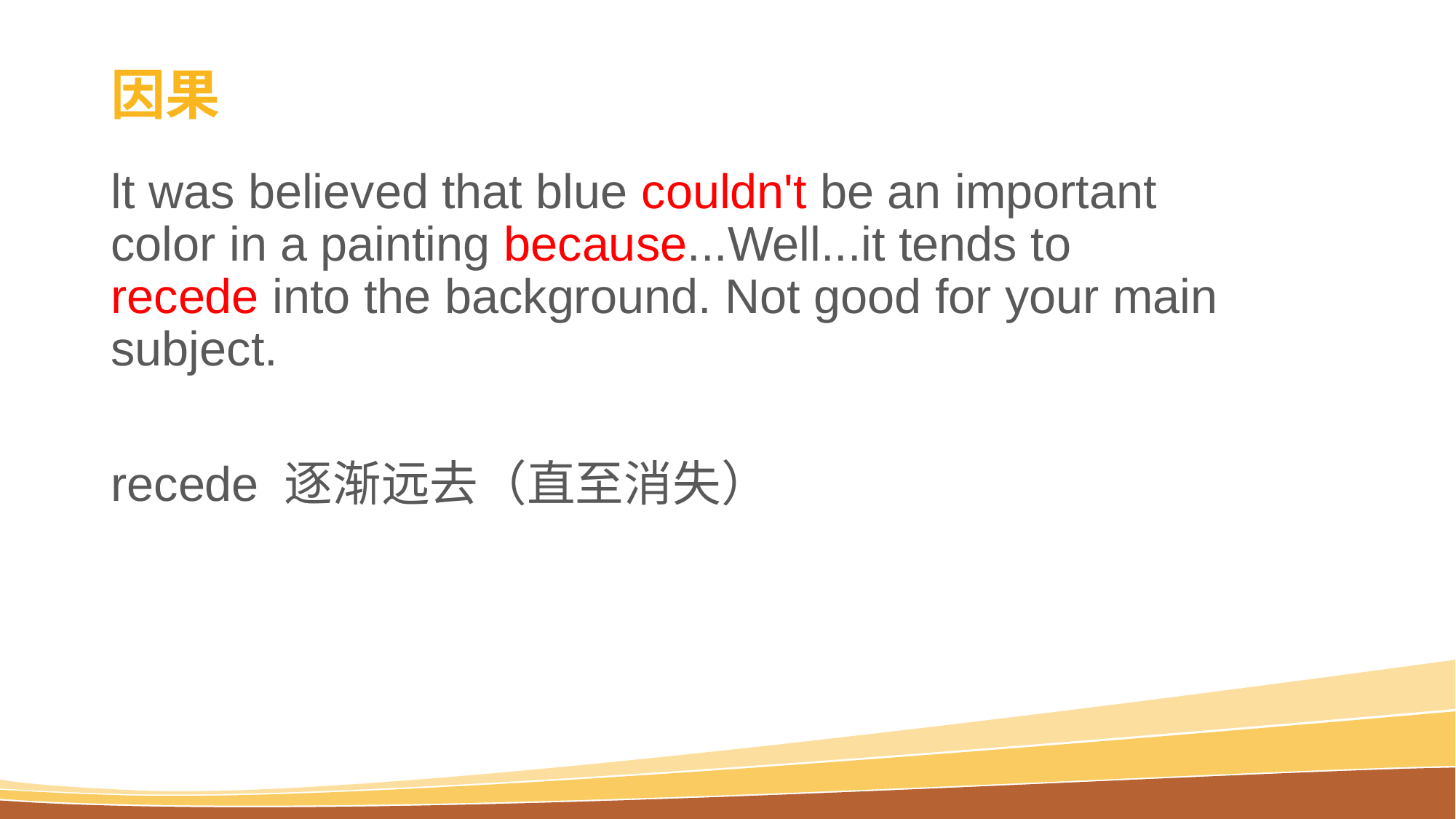

# 因果
lt was believed that blue couldn't be an important color in a painting because...Well...it tends to recede into the background. Not good for your main subject.

recede 逐渐远去（直至消失）